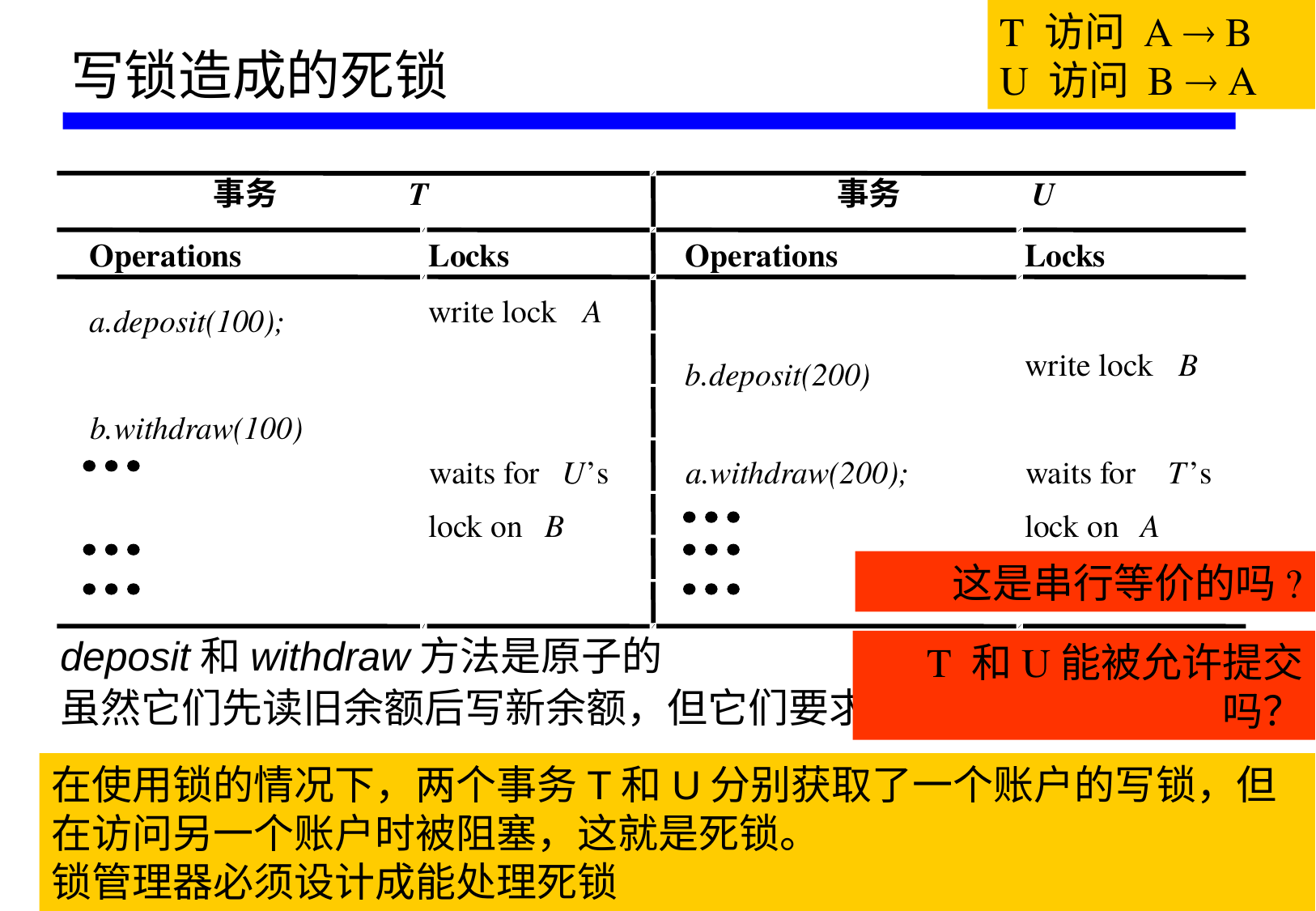

T 访问 A → B
U 访问 B → A
# 写锁造成的死锁

事务
T
事务
U

Operations
Locks
Operations
Locks

write lock
A
a.deposit(100);

write lock
B
b.deposit(200)

b.withdraw(100)

waits for
U
’s
a.withdraw(200);
waits for
T
’s

lock on
B
lock on
A

这是串行等价的吗?

deposit和withdraw方法是原子的
虽然它们先读旧余额后写新余额，但它们要求写锁
T 和U能被允许提交吗？

在使用锁的情况下，两个事务T和U分别获取了一个账户的写锁，但在访问另一个账户时被阻塞，这就是死锁。
锁管理器必须设计成能处理死锁